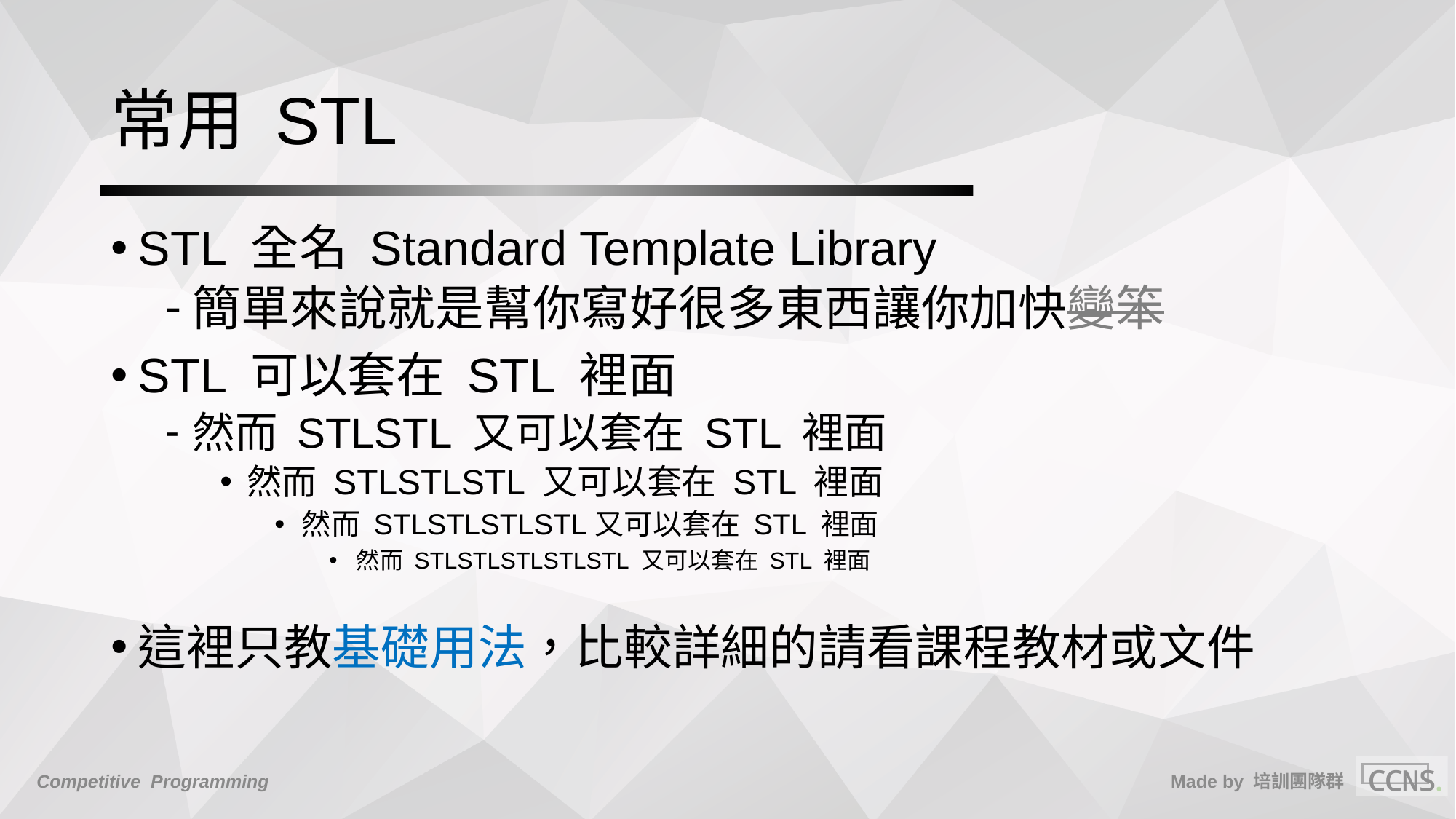

# 常用 STL
STL 全名 Standard Template Library
簡單來說就是幫你寫好很多東西讓你加快變笨
STL 可以套在 STL 裡面
然而 STLSTL 又可以套在 STL 裡面
然而 STLSTLSTL 又可以套在 STL 裡面
然而 STLSTLSTLSTL又可以套在 STL 裡面
然而 STLSTLSTLSTLSTL 又可以套在 STL 裡面

這裡只教基礎用法，比較詳細的請看課程教材或文件